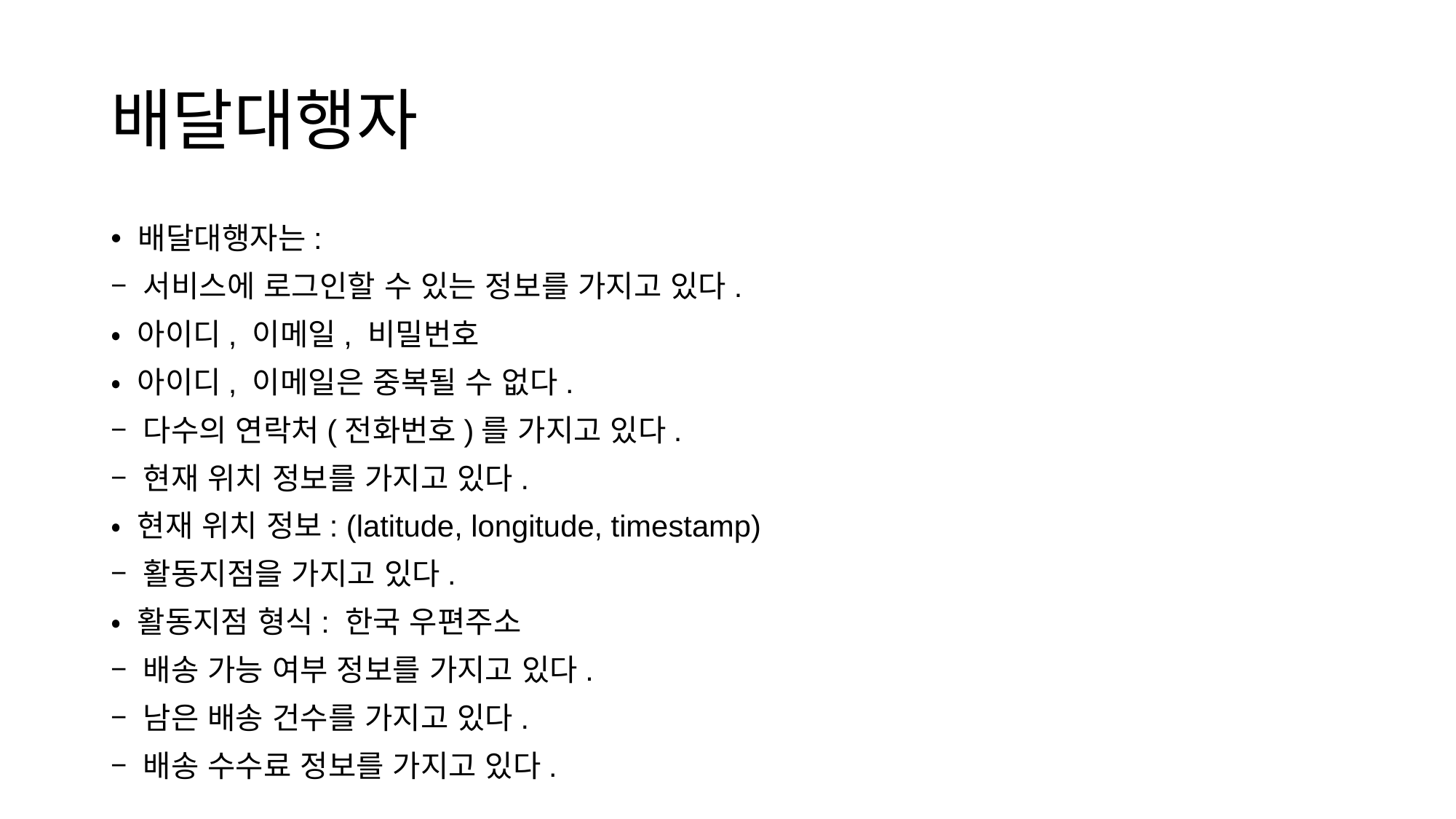

# 배달대행자
배달대행자는:
– 서비스에 로그인할 수 있는 정보를 가지고 있다.
• 아이디, 이메일, 비밀번호
• 아이디, 이메일은 중복될 수 없다.
– 다수의 연락처(전화번호)를 가지고 있다.
– 현재 위치 정보를 가지고 있다.
• 현재 위치 정보: (latitude, longitude, timestamp)
– 활동지점을 가지고 있다.
• 활동지점 형식: 한국 우편주소
– 배송 가능 여부 정보를 가지고 있다.
– 남은 배송 건수를 가지고 있다.
– 배송 수수료 정보를 가지고 있다.